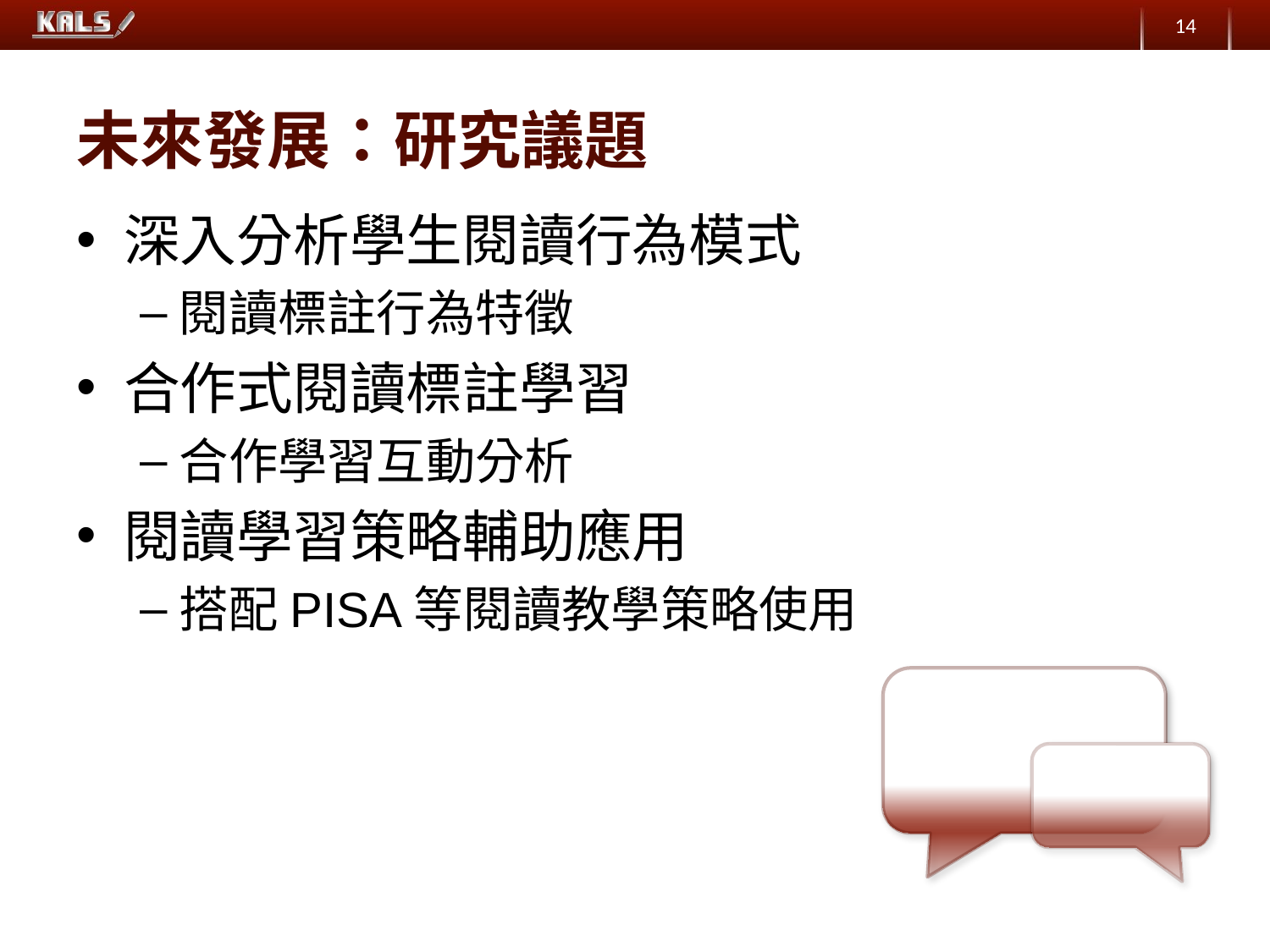

14
# 未來發展：研究議題
深入分析學生閱讀行為模式
閱讀標註行為特徵
合作式閱讀標註學習
合作學習互動分析
閱讀學習策略輔助應用
搭配PISA等閱讀教學策略使用